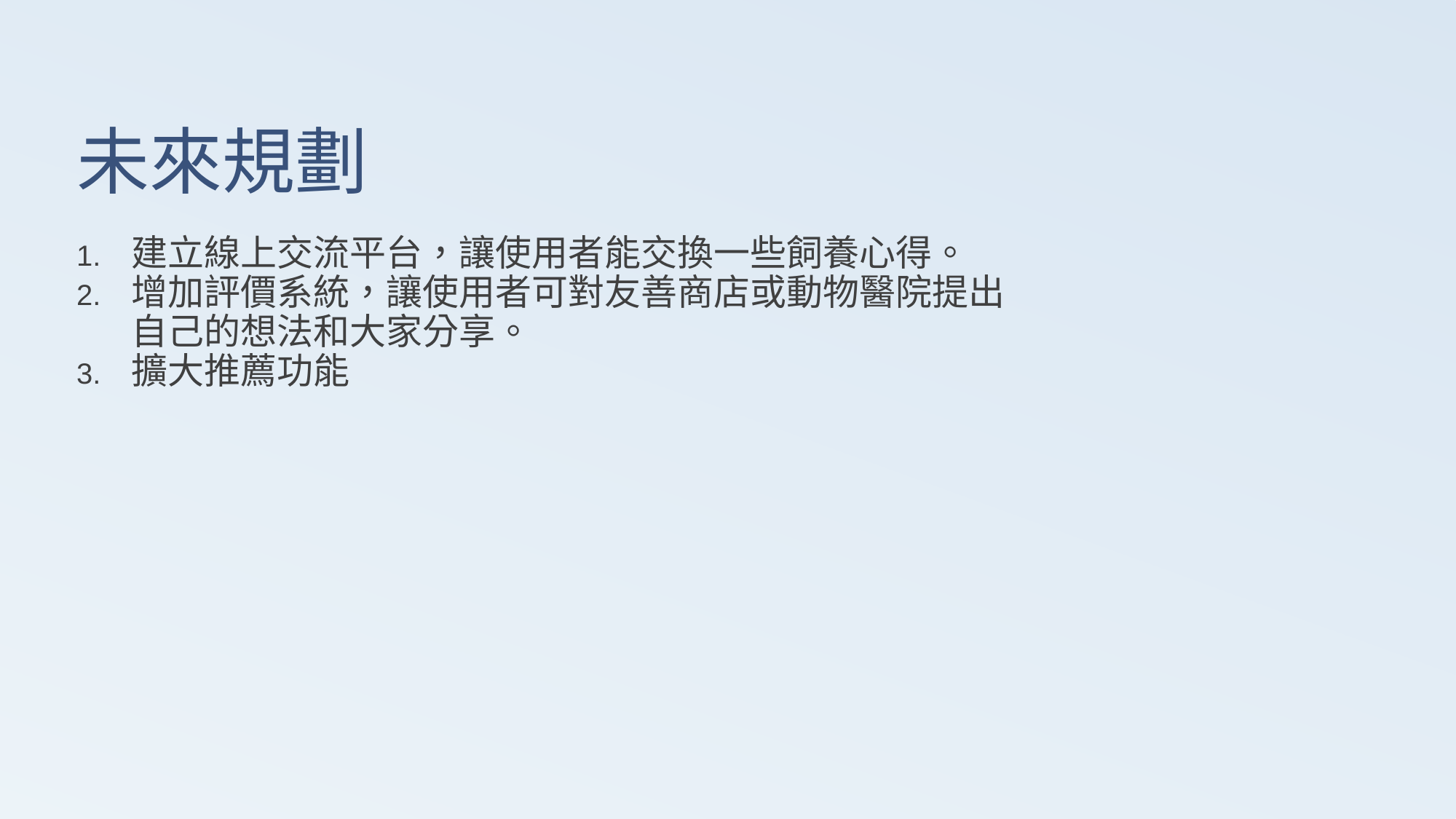

# 未來規劃
建立線上交流平台，讓使用者能交換一些飼養心得。
增加評價系統，讓使用者可對友善商店或動物醫院提出自己的想法和大家分享。
擴大推薦功能